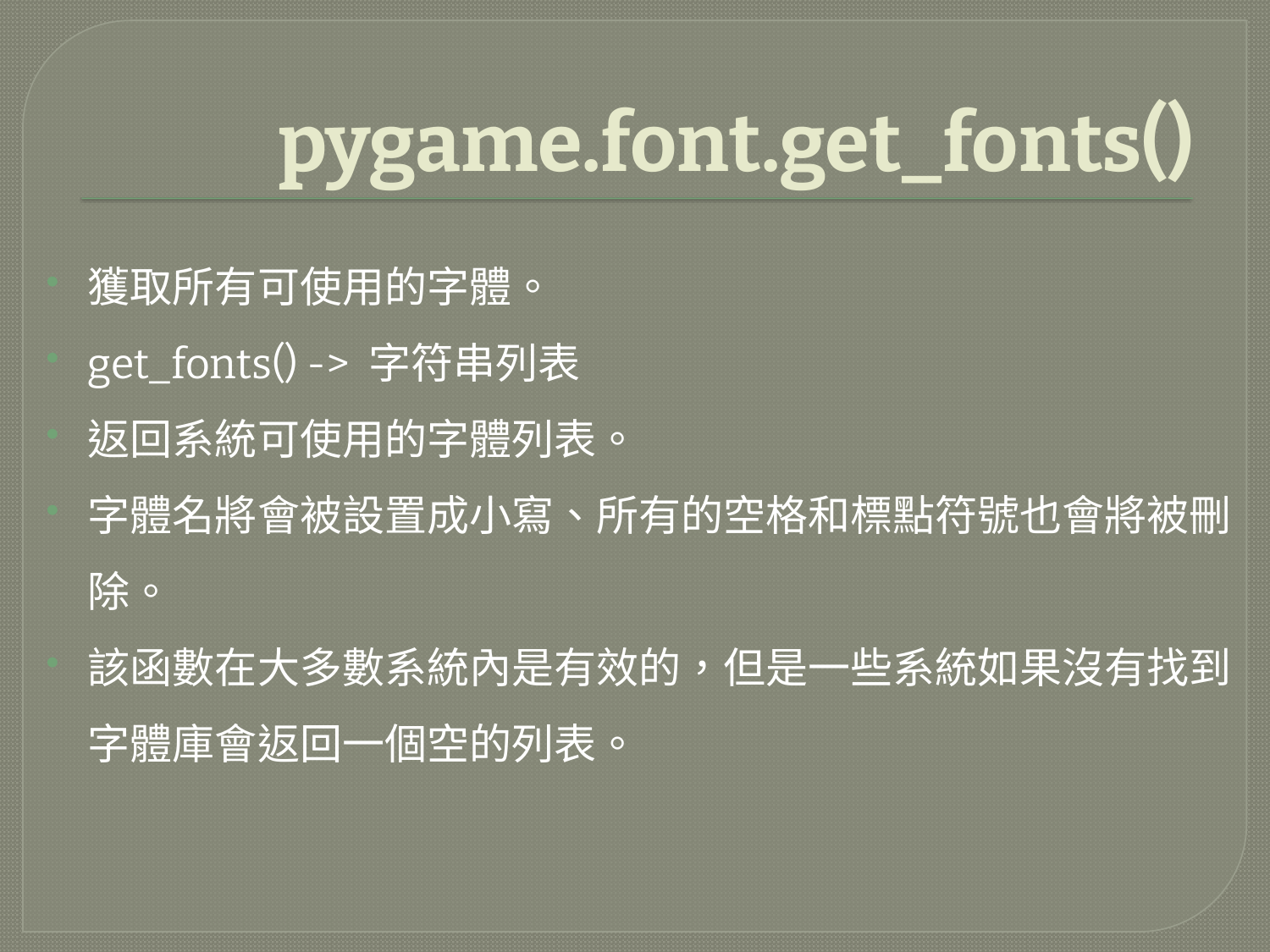

# pygame.font.get_fonts()
獲取所有可使用的字體。
get_fonts() -> 字符串列表
返回系統可使用的字體列表。
字體名將會被設置成小寫、所有的空格和標點符號也會將被刪除。
該函數在大多數系統內是有效的，但是一些系統如果沒有找到字體庫會返回一個空的列表。